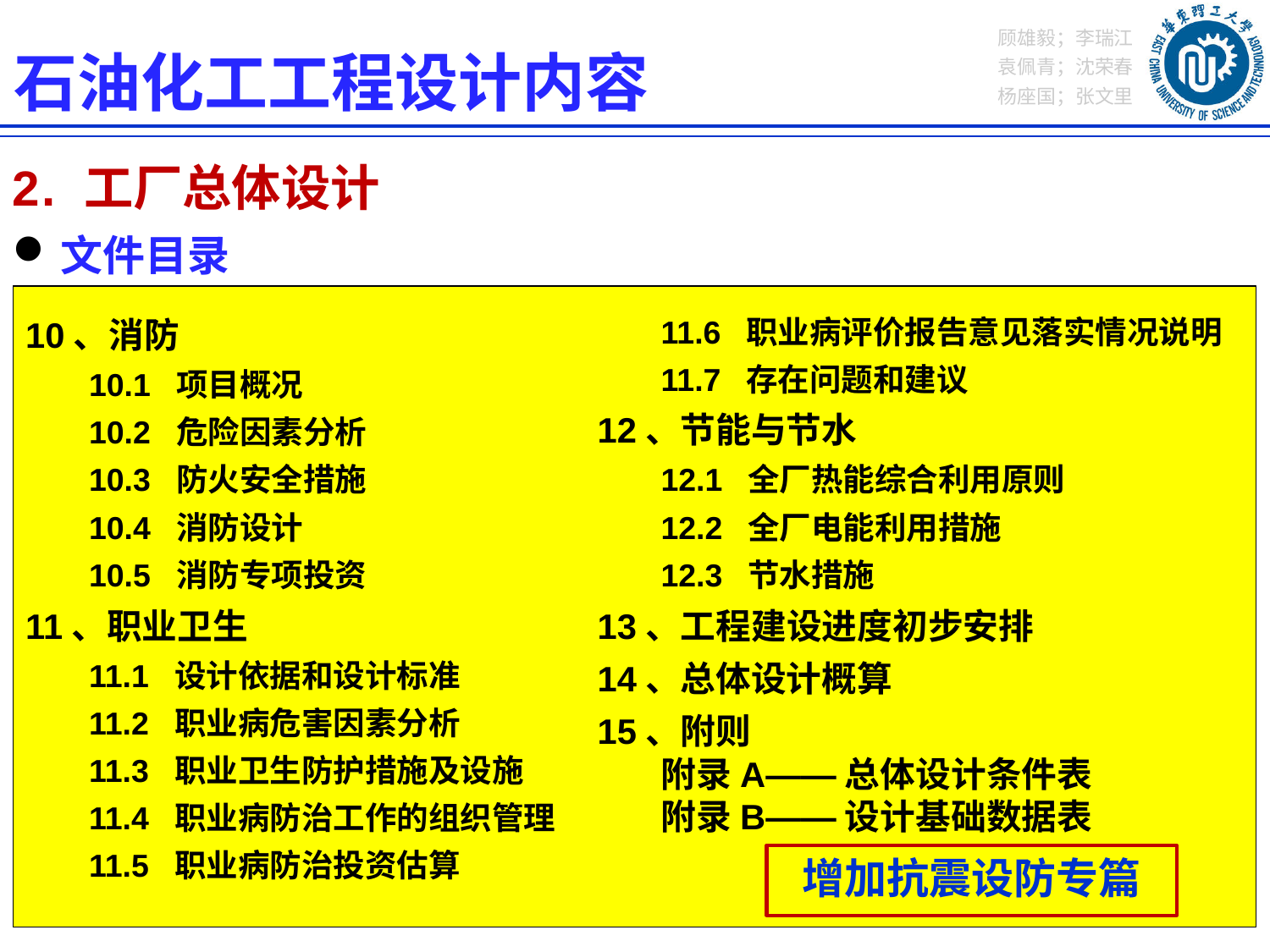

石油化工工程设计内容
工厂总体设计
文件目录

10、消防
10.1  项目概况
10.2  危险因素分析
10.3  防火安全措施
10.4  消防设计
10.5  消防专项投资
11、职业卫生
11.1  设计依据和设计标准
11.2  职业病危害因素分析
11.3  职业卫生防护措施及设施
11.4  职业病防治工作的组织管理
11.5  职业病防治投资估算
11.6  职业病评价报告意见落实情况说明
11.7  存在问题和建议
12、节能与节水
12.1  全厂热能综合利用原则
12.2  全厂电能利用措施
12.3  节水措施
13、工程建设进度初步安排
14、总体设计概算
15、附则
附录A——总体设计条件表
附录B——设计基础数据表
增加抗震设防专篇